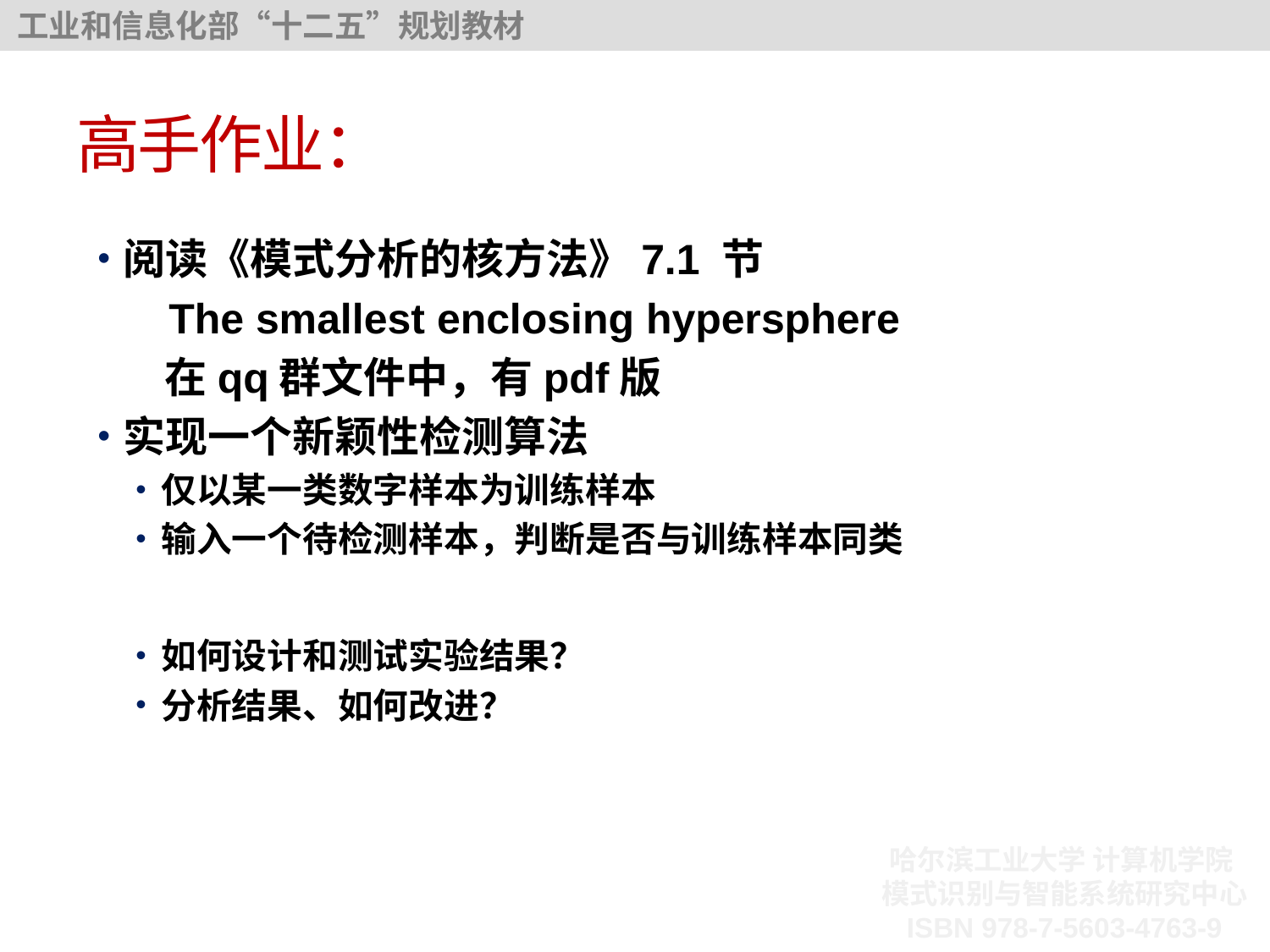

# 高手作业：
阅读《模式分析的核方法》7.1 节
      The smallest enclosing hypersphere
      在qq群文件中，有pdf版
实现一个新颖性检测算法
仅以某一类数字样本为训练样本
输入一个待检测样本，判断是否与训练样本同类

如何设计和测试实验结果？
分析结果、如何改进？